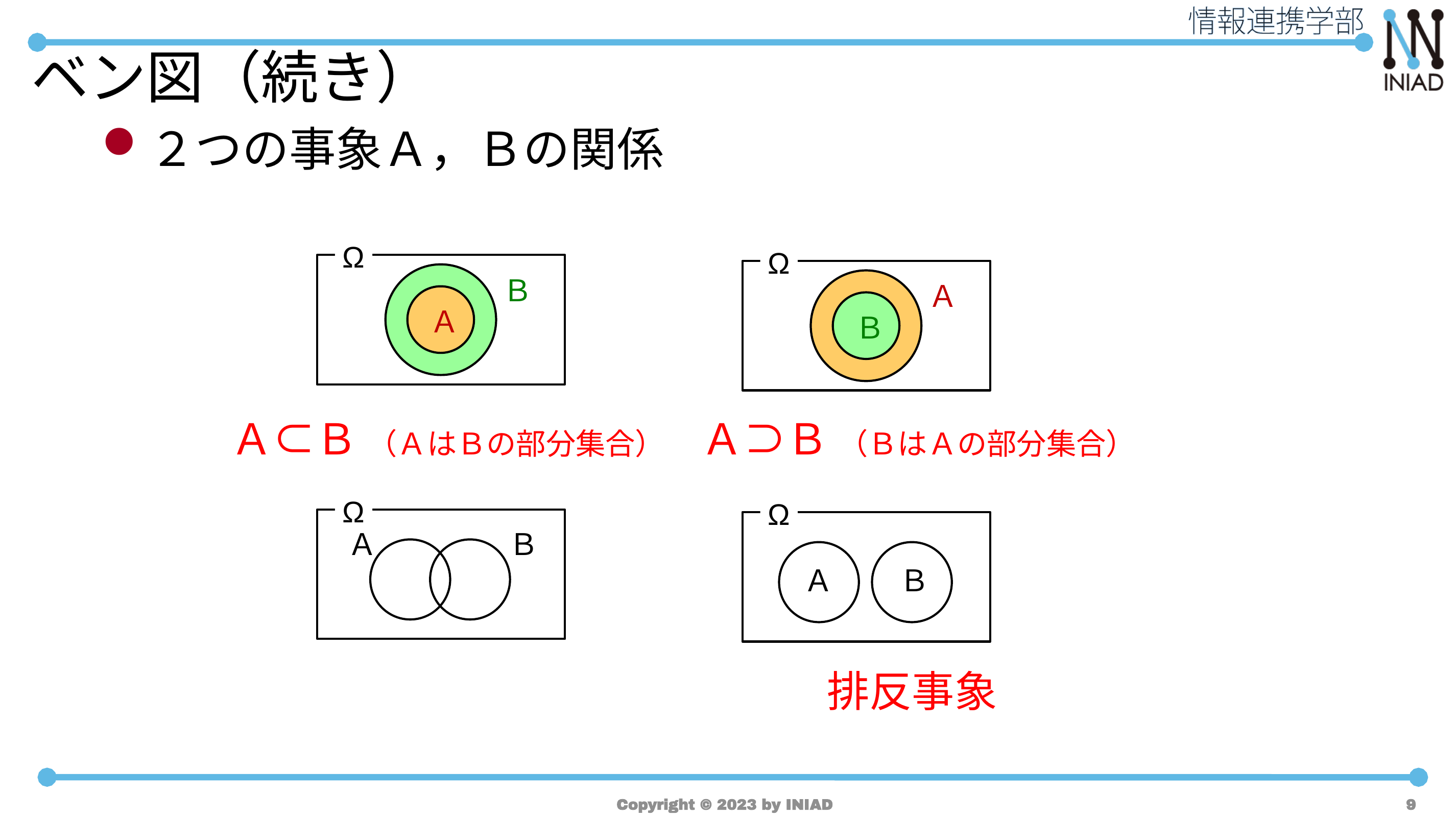

# ベン図（続き）
２つの事象Ａ，Ｂの関係
Ω

Ｂ

Ａ
Ω

Ａ

Ｂ
Ａ⊂Ｂ （ＡはＢの部分集合）
Ａ⊃Ｂ （ＢはＡの部分集合）
Ω

Ａ
Ｂ

Ω

Ａ
Ｂ
排反事象
Copyright © 2023 by INIAD
9